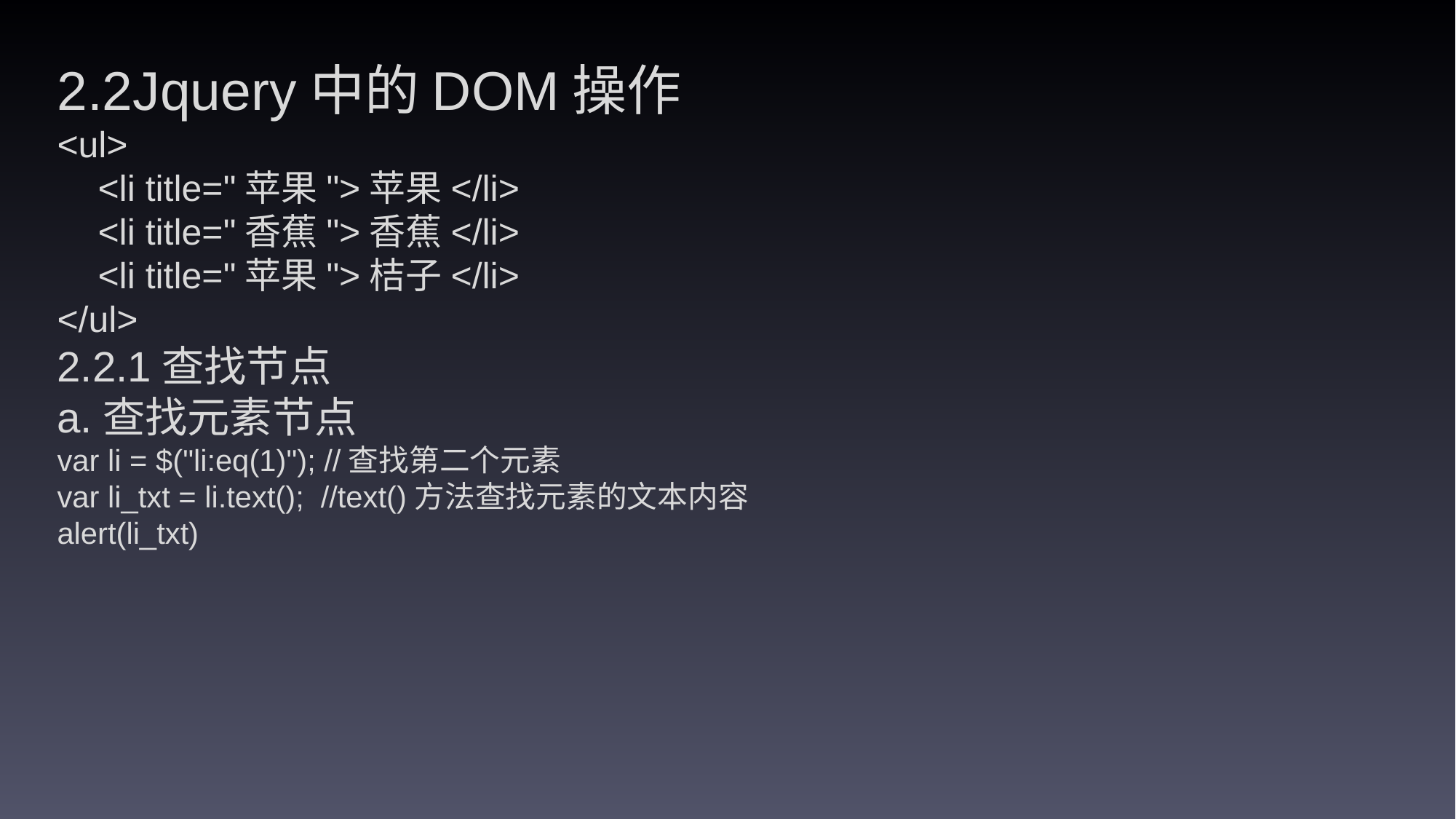

2.2Jquery中的DOM操作
<ul>
    <li title="苹果">苹果</li>
    <li title="香蕉">香蕉</li>
    <li title="苹果">桔子</li>
</ul>
2.2.1查找节点
a.查找元素节点
var li = $("li:eq(1)"); //查找第二个元素
var li_txt = li.text();  //text()方法查找元素的文本内容
alert(li_txt)